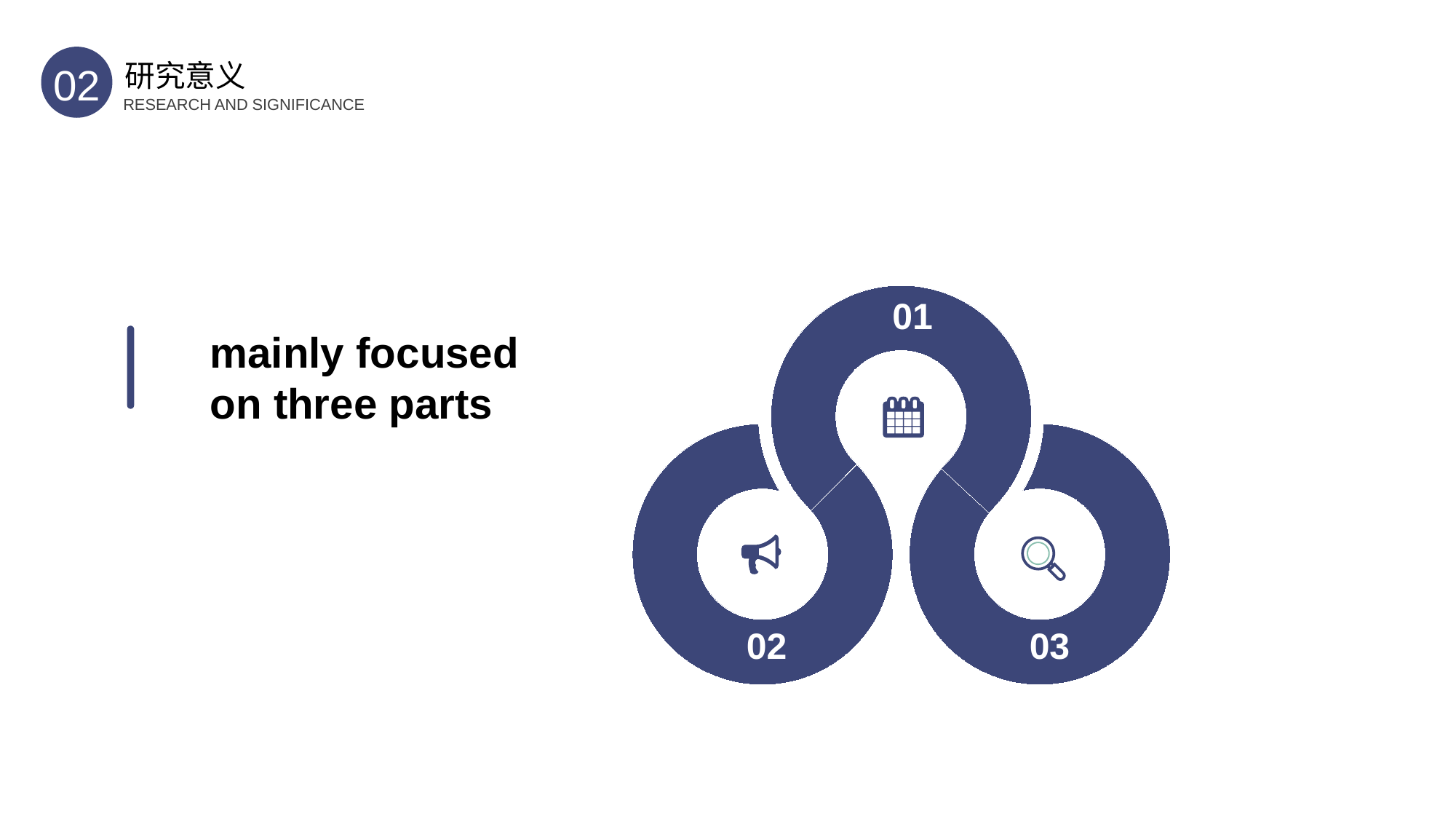

研究意义
RESEARCH AND SIGNIFICANCE
02
01

02
03
mainly focused on three parts